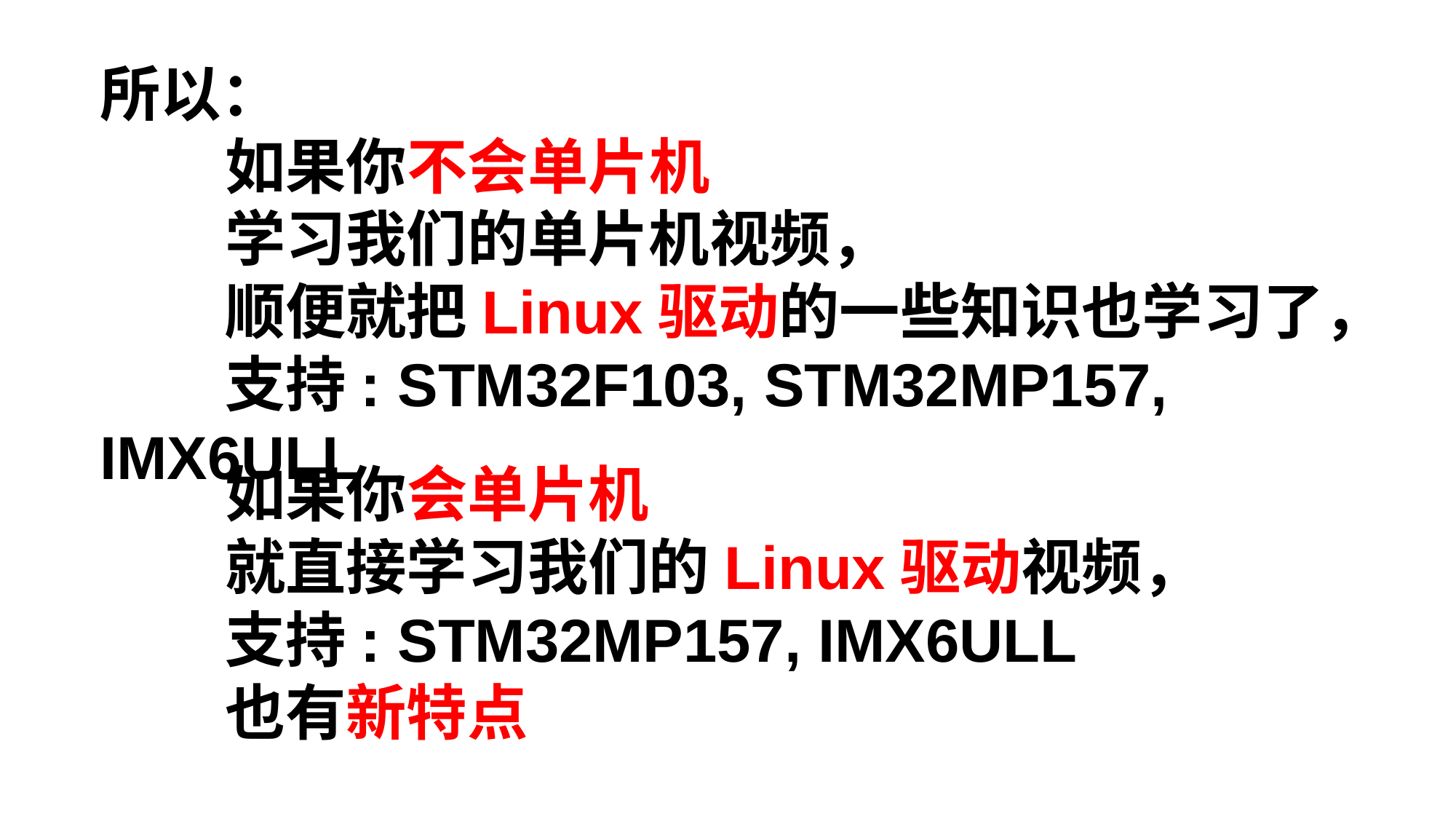

所以：
        如果你不会单片机
        学习我们的单片机视频，
        顺便就把Linux驱动的一些知识也学习了，
        支持: STM32F103, STM32MP157, IMX6ULL
        如果你会单片机
        就直接学习我们的Linux驱动视频，
        支持: STM32MP157, IMX6ULL
        也有新特点